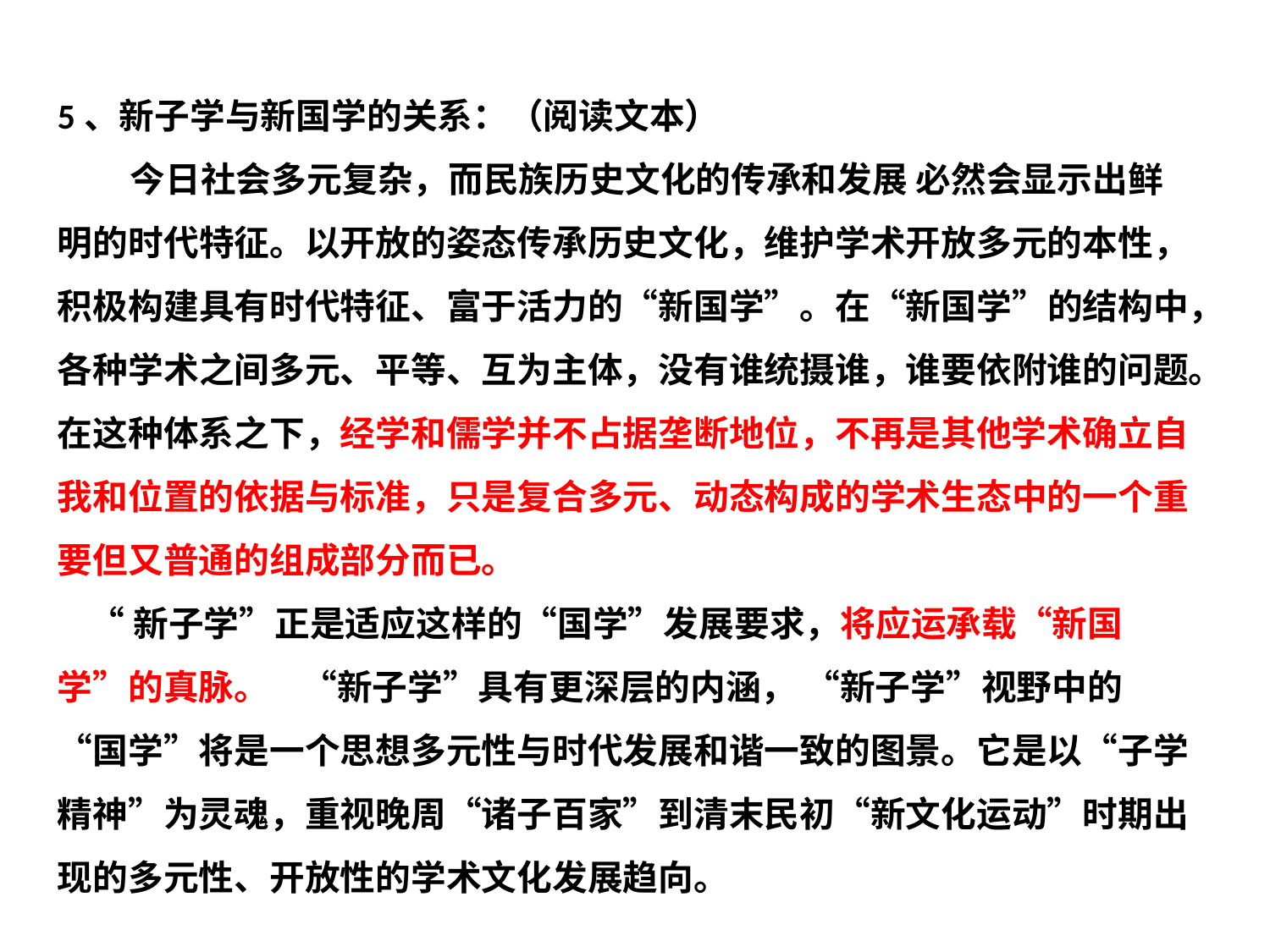

5、新子学与新国学的关系：（阅读文本）
        今日社会多元复杂，而民族历史文化的传承和发展 必然会显示出鲜明的时代特征。以开放的姿态传承历史文化，维护学术开放多元的本性，积极构建具有时代特征、富于活力的“新国学”。在“新国学”的结构中，各种学术之间多元、平等、互为主体，没有谁统摄谁，谁要依附谁的问题。在这种体系之下，经学和儒学并不占据垄断地位，不再是其他学术确立自我和位置的依据与标准，只是复合多元、动态构成的学术生态中的一个重要但又普通的组成部分而已。
    “新子学”正是适应这样的“国学”发展要求，将应运承载“新国学”的真脉。    “新子学”具有更深层的内涵， “新子学”视野中的“国学”将是一个思想多元性与时代发展和谐一致的图景。它是以“子学精神”为灵魂，重视晚周“诸子百家”到清末民初“新文化运动”时期出现的多元性、开放性的学术文化发展趋向。